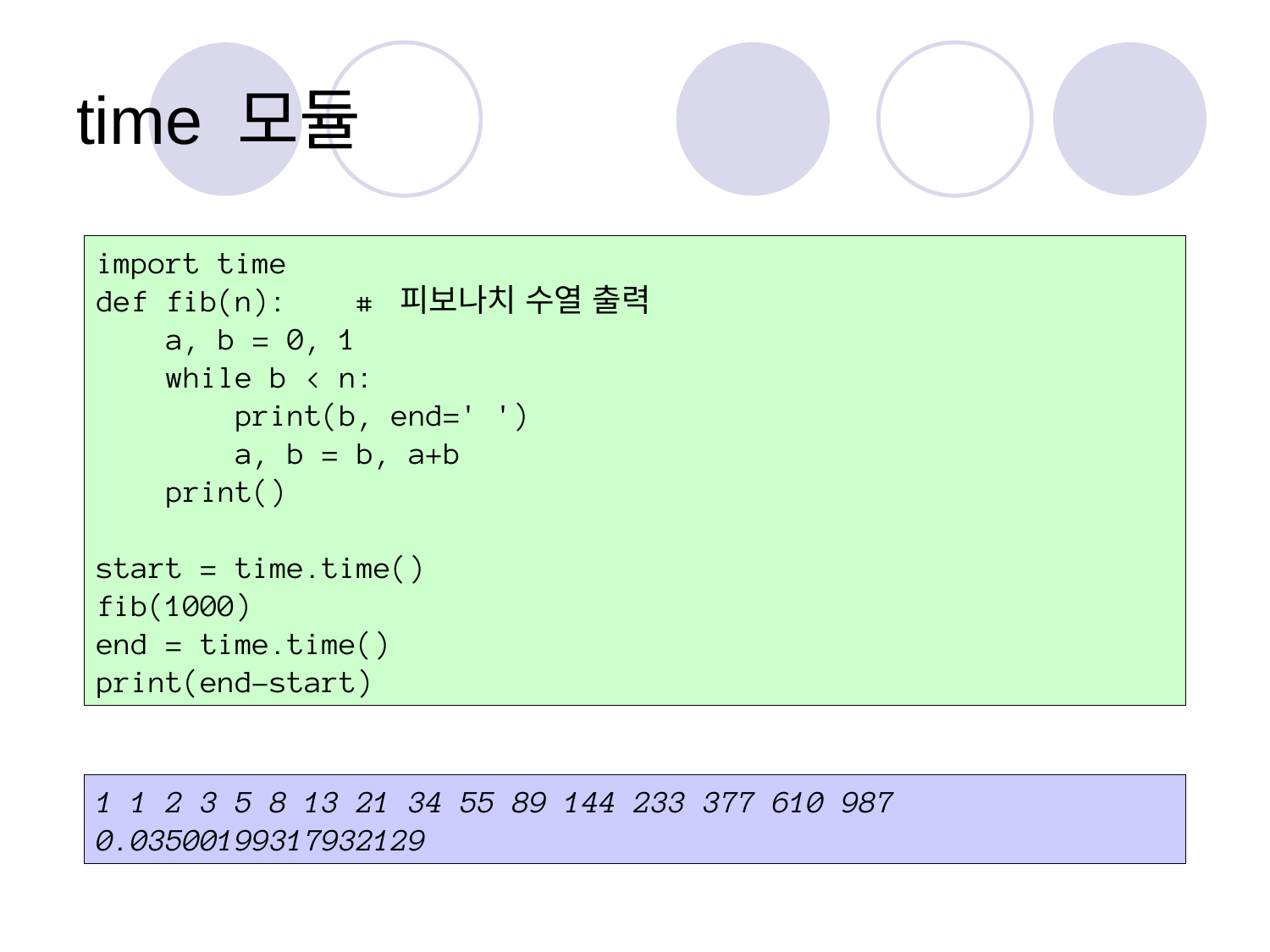

# time 모듈
import time
def fib(n):    # 피보나치 수열 출력
    a, b = 0, 1
    while b < n:
        print(b, end=' ')
        a, b = b, a+b
    print()

start = time.time()
fib(1000)
end = time.time()
print(end-start)
1 1 2 3 5 8 13 21 34 55 89 144 233 377 610 987
0.03500199317932129